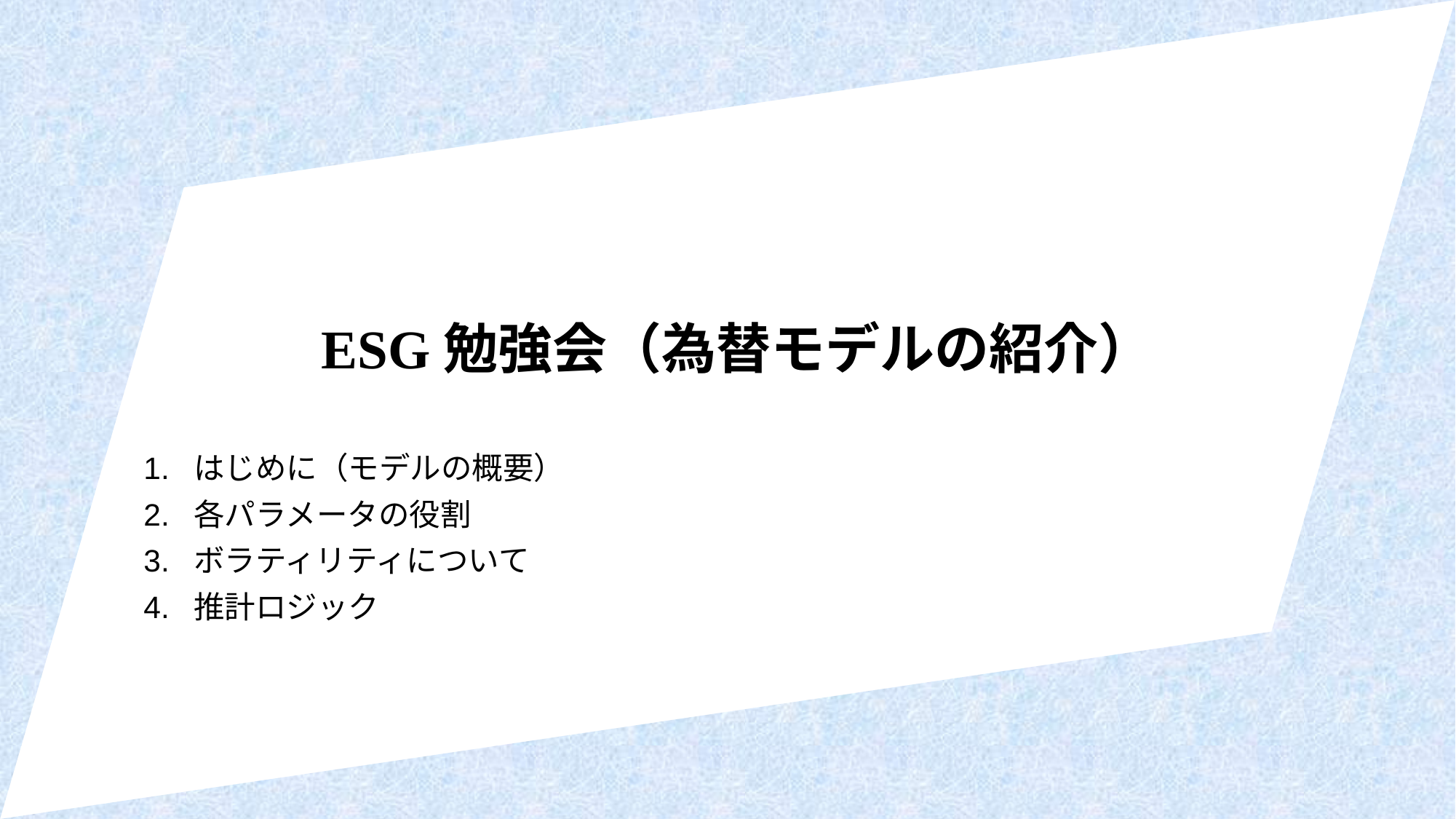

# ESG勉強会（為替モデルの紹介）
はじめに（モデルの概要）
各パラメータの役割
ボラティリティについて
推計ロジック